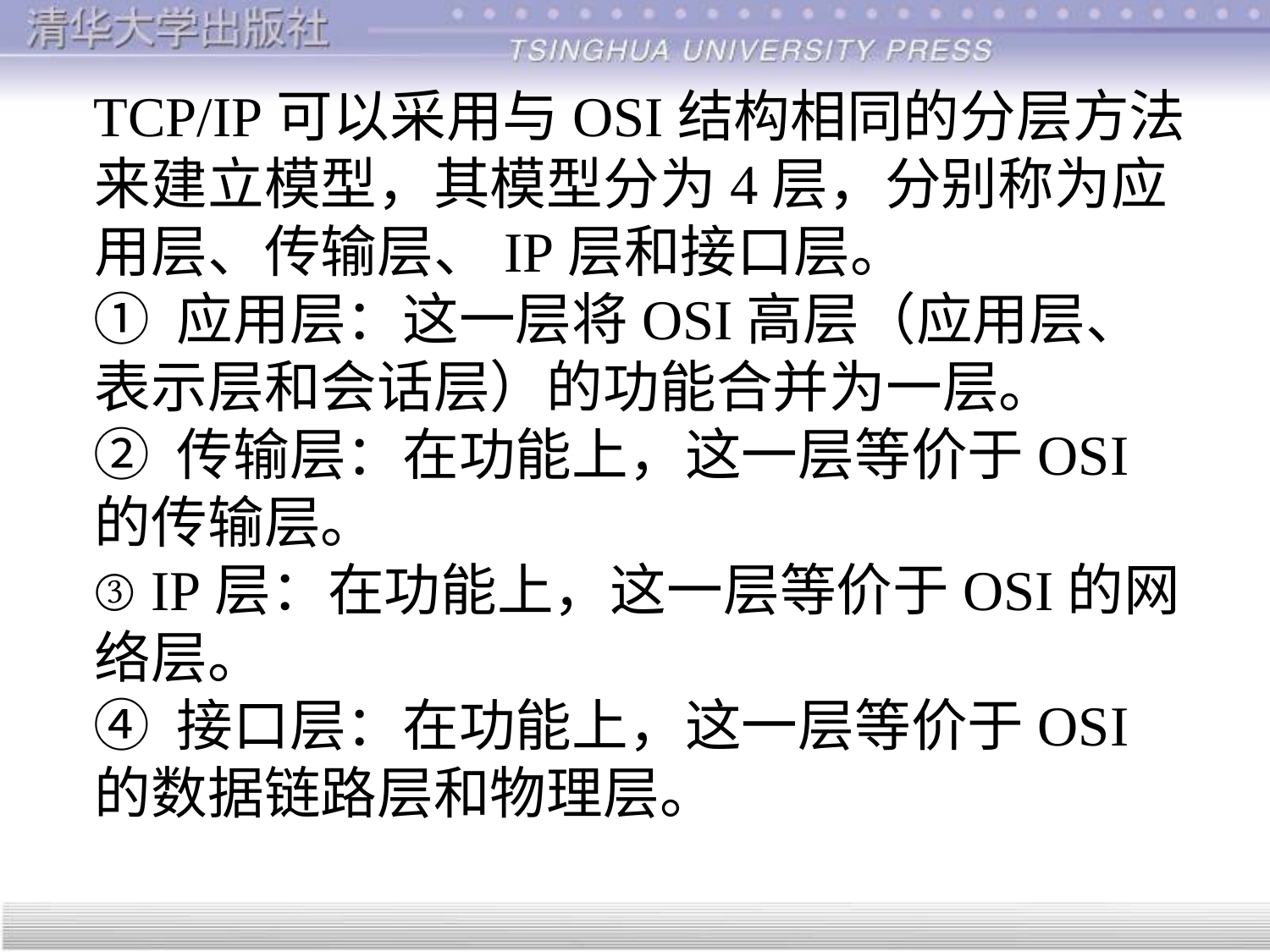

TCP/IP可以采用与OSI结构相同的分层方法来建立模型，其模型分为4层，分别称为应用层、传输层、IP层和接口层。
① 应用层：这一层将OSI高层（应用层、表示层和会话层）的功能合并为一层。
② 传输层：在功能上，这一层等价于OSI的传输层。
③ IP层：在功能上，这一层等价于OSI的网络层。
④ 接口层：在功能上，这一层等价于OSI的数据链路层和物理层。